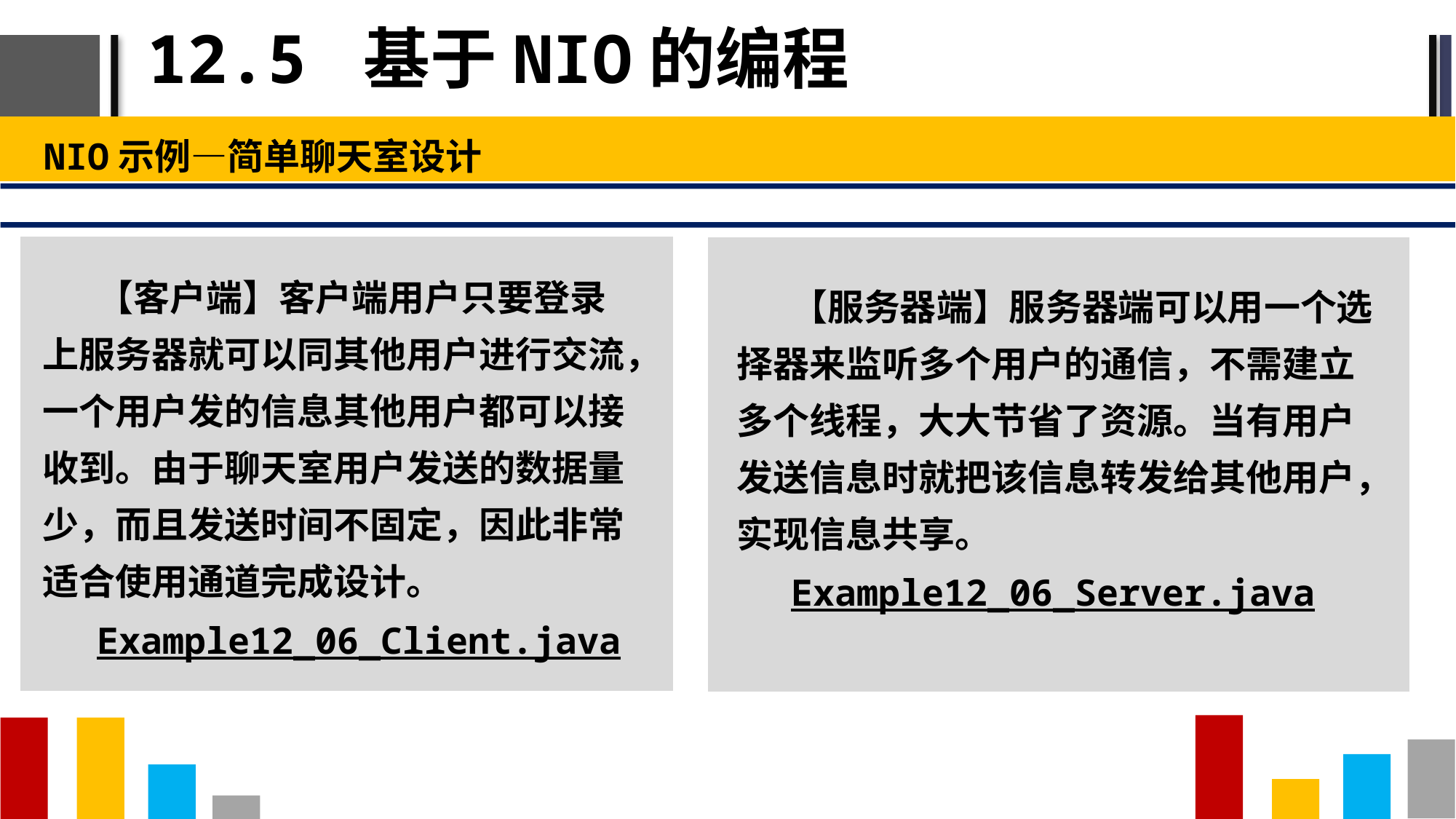

# 12.5 基于NIO的编程

NIO示例—简单聊天室设计

【客户端】客户端用户只要登录上服务器就可以同其他用户进行交流，一个用户发的信息其他用户都可以接收到。由于聊天室用户发送的数据量少，而且发送时间不固定，因此非常适合使用通道完成设计。
Example12_06_Client.java
【服务器端】服务器端可以用一个选择器来监听多个用户的通信，不需建立多个线程，大大节省了资源。当有用户发送信息时就把该信息转发给其他用户，实现信息共享。
Example12_06_Server.java